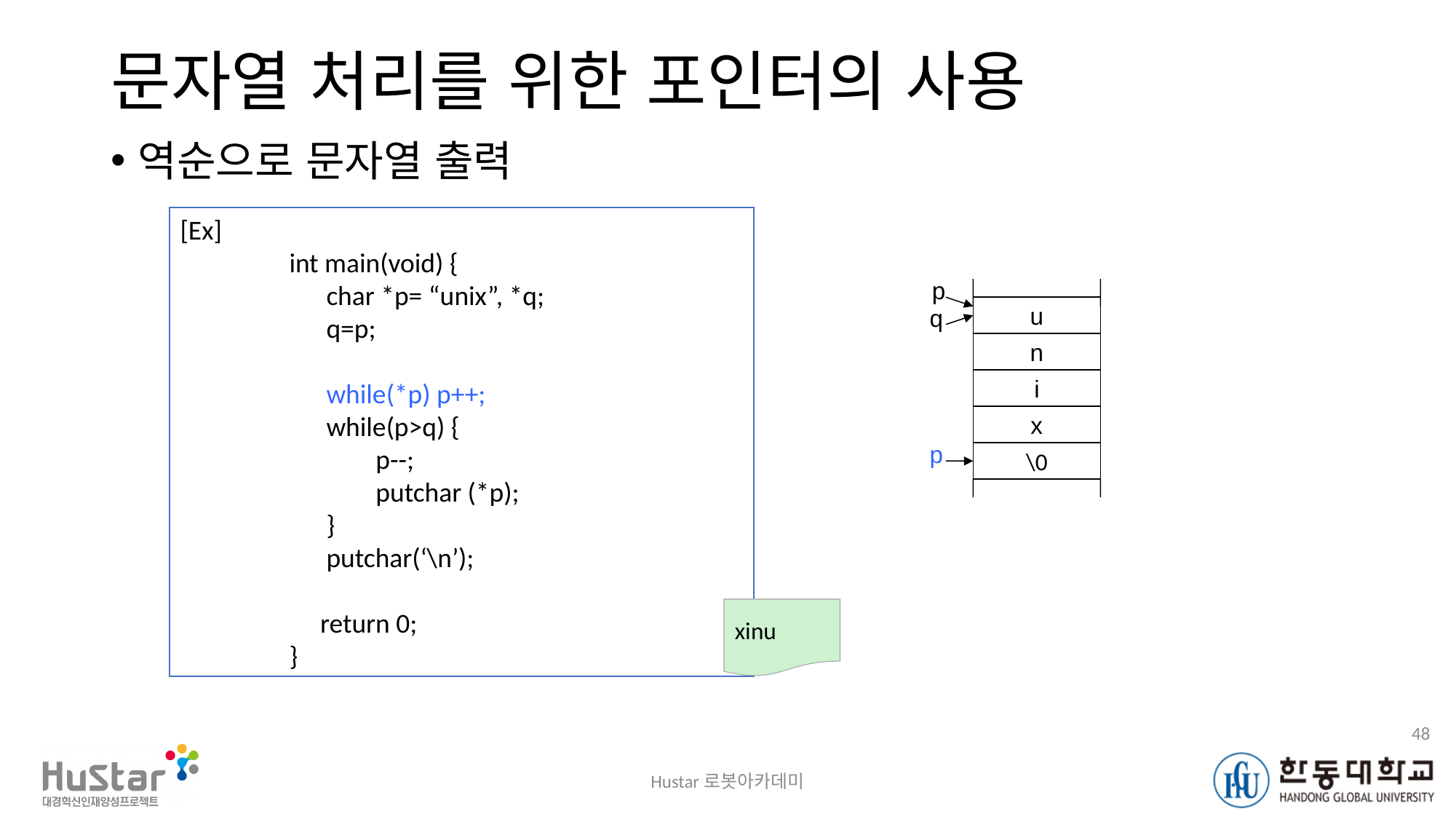

# 문자열 처리를 위한 포인터의 사용
역순으로 문자열 출력
[Ex]
	int main(void) {
	      char *p= “unix”, *q;
	      q=p;

	      while(*p) p++;
  	      while(p>q) {
	              p--;
	              putchar (*p);
	      }
	      putchar(‘\n’);

	     return 0;
	}
p

u
q

n
i
x
p
\0

xinu
48
Hustar로봇아카데미